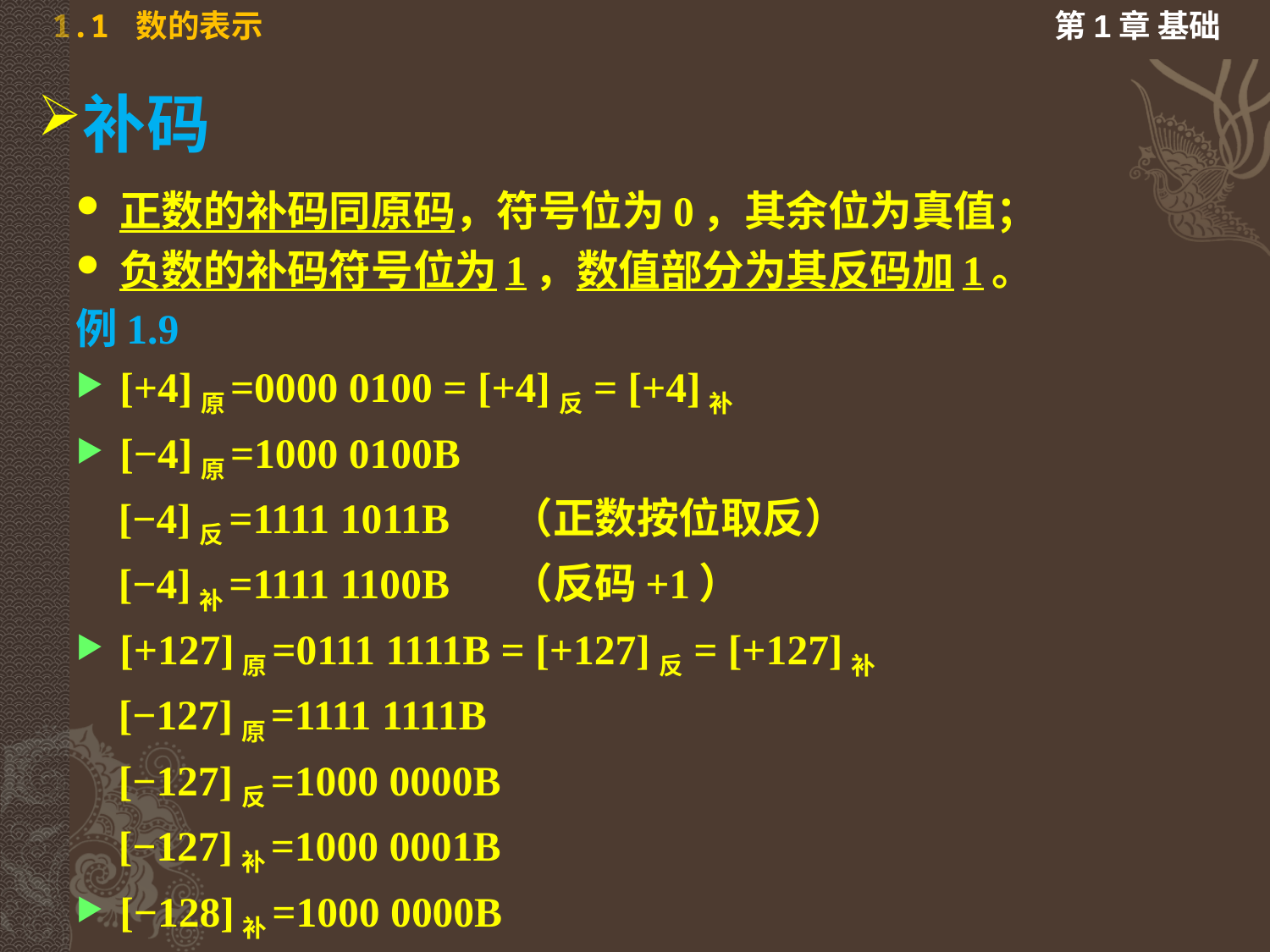

# 补码
正数的补码同原码，符号位为0，其余位为真值；
负数的补码符号位为1，数值部分为其反码加1。
例1.9
[+4]原=0000 0100 = [+4]反 = [+4]补
[−4]原=1000 0100B
    [−4]反=1111 1011B     （正数按位取反）
    [−4]补=1111 1100B     （反码+1）
[+127]原=0111 1111B = [+127]反 = [+127]补
    [−127]原=1111 1111B
    [−127]反=1000 0000B
    [−127]补=1000 0001B
[−128]补=1000 0000B